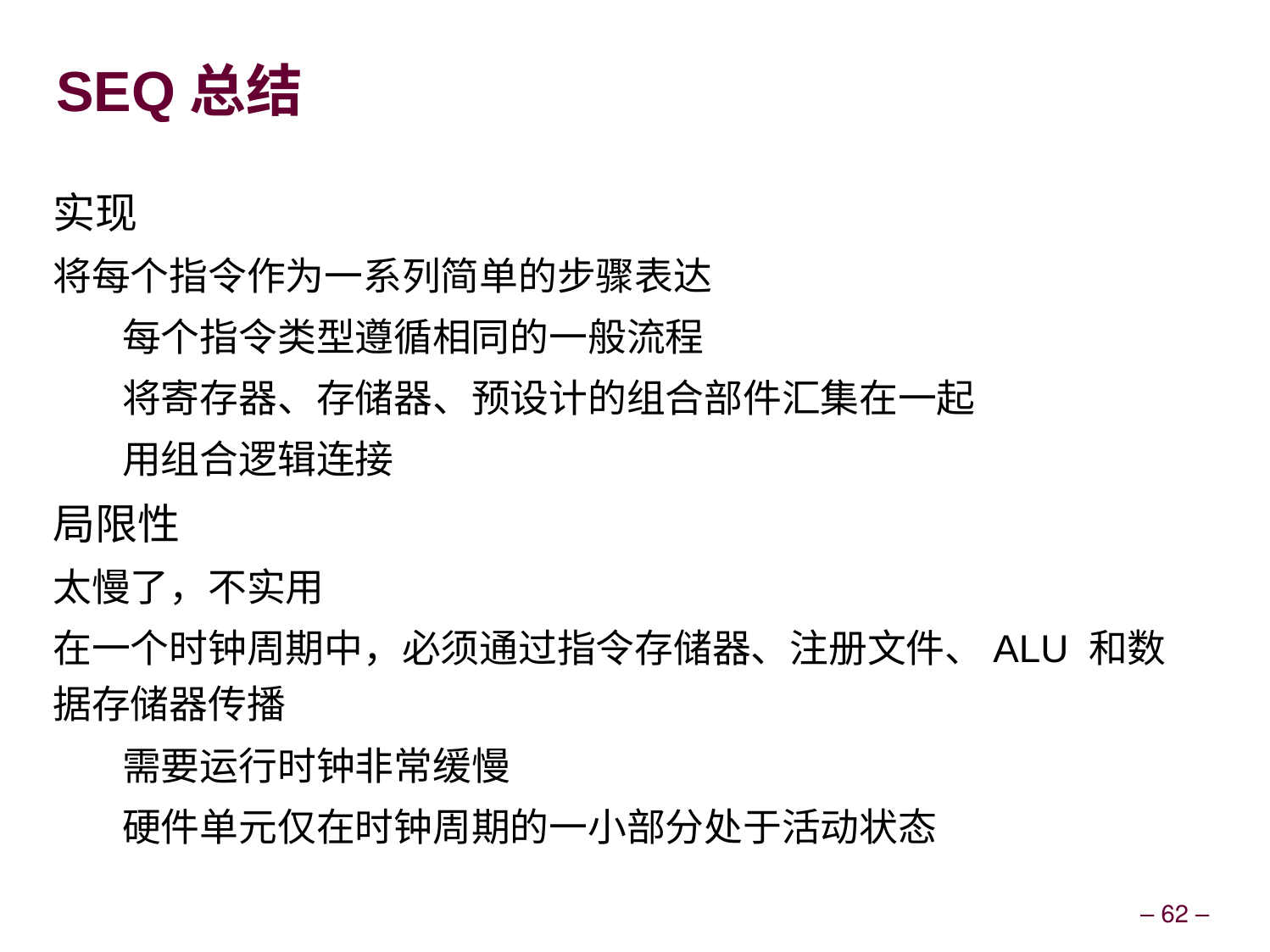

# SEQ总结
实现
将每个指令作为一系列简单的步骤表达
每个指令类型遵循相同的一般流程
将寄存器、存储器、预设计的组合部件汇集在一起
用组合逻辑连接
局限性
太慢了，不实用
在一个时钟周期中，必须通过指令存储器、注册文件、ALU 和数据存储器传播
需要运行时钟非常缓慢
硬件单元仅在时钟周期的一小部分处于活动状态